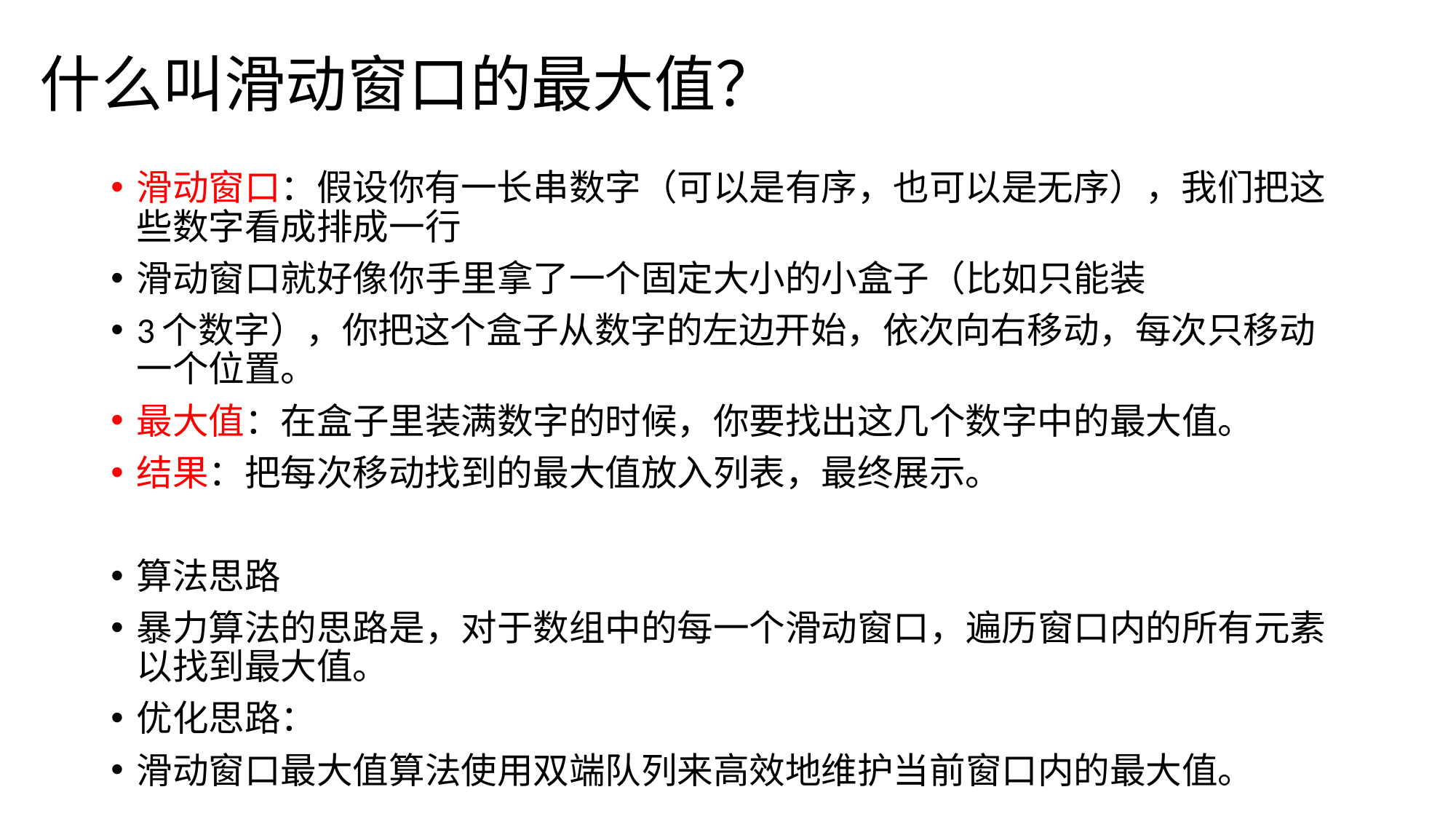

# 什么叫滑动窗口的最大值？

滑动窗口：假设你有一长串数字（可以是有序，也可以是无序），我们把这些数字看成排成一行
滑动窗口就好像你手里拿了一个固定大小的小盒子（比如只能装
3个数字），你把这个盒子从数字的左边开始，依次向右移动，每次只移动一个位置。
最大值：在盒子里装满数字的时候，你要找出这几个数字中的最大值。
结果：把每次移动找到的最大值放入列表，最终展示。

算法思路
暴力算法的思路是，对于数组中的每一个滑动窗口，遍历窗口内的所有元素以找到最大值。
优化思路：
滑动窗口最大值算法使用双端队列来高效地维护当前窗口内的最大值。